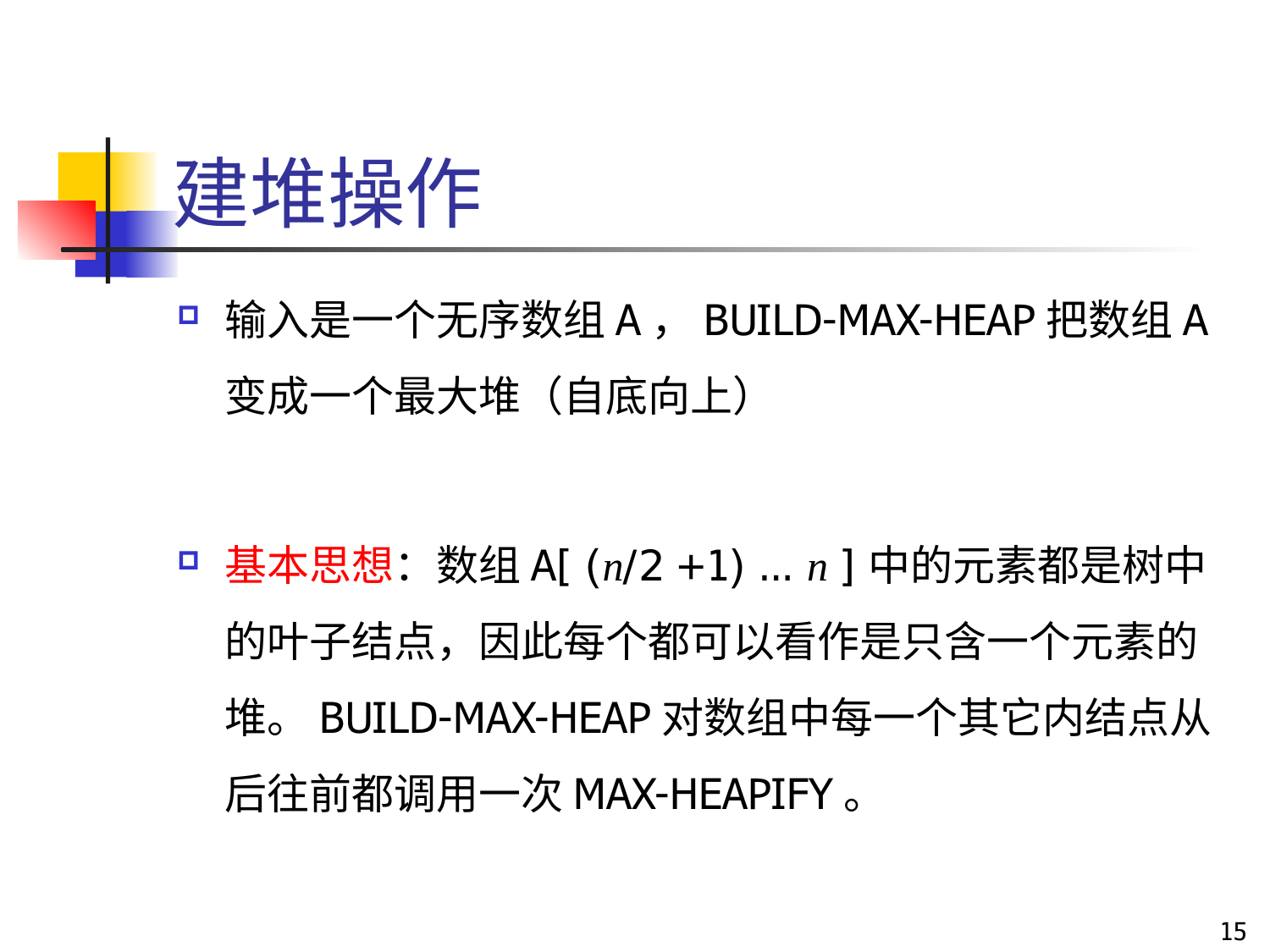

建堆操作
输入是一个无序数组A，BUILD-MAX-HEAP把数组A变成一个最大堆（自底向上）

基本思想：数组A[ (n/2 +1) … n ]中的元素都是树中的叶子结点，因此每个都可以看作是只含一个元素的堆。BUILD-MAX-HEAP对数组中每一个其它内结点从后往前都调用一次MAX-HEAPIFY。

15